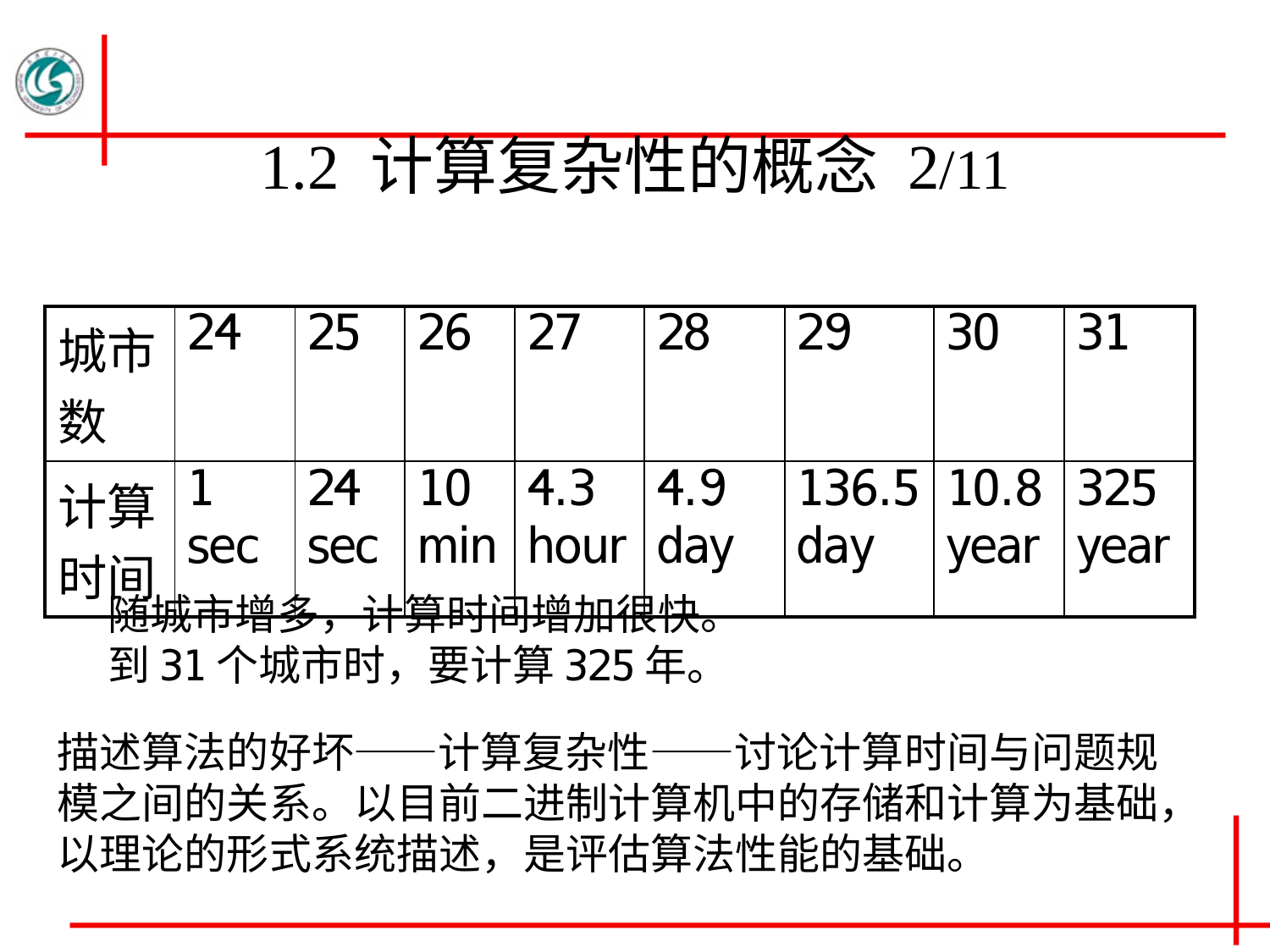

# 1.2 计算复杂性的概念 2/11
| 城市数 | 24 | 25 | 26 | 27 | 28 | 29 | 30 | 31 |
| --- | --- | --- | --- | --- | --- | --- | --- | --- |
| 计算时间 | 1 sec | 24 sec | 10 min | 4.3 hour | 4.9 day | 136.5 day | 10.8 year | 325 year |
随城市增多，计算时间增加很快。到31个城市时，要计算325年。
描述算法的好坏——计算复杂性——讨论计算时间与问题规模之间的关系。以目前二进制计算机中的存储和计算为基础，以理论的形式系统描述，是评估算法性能的基础。
12